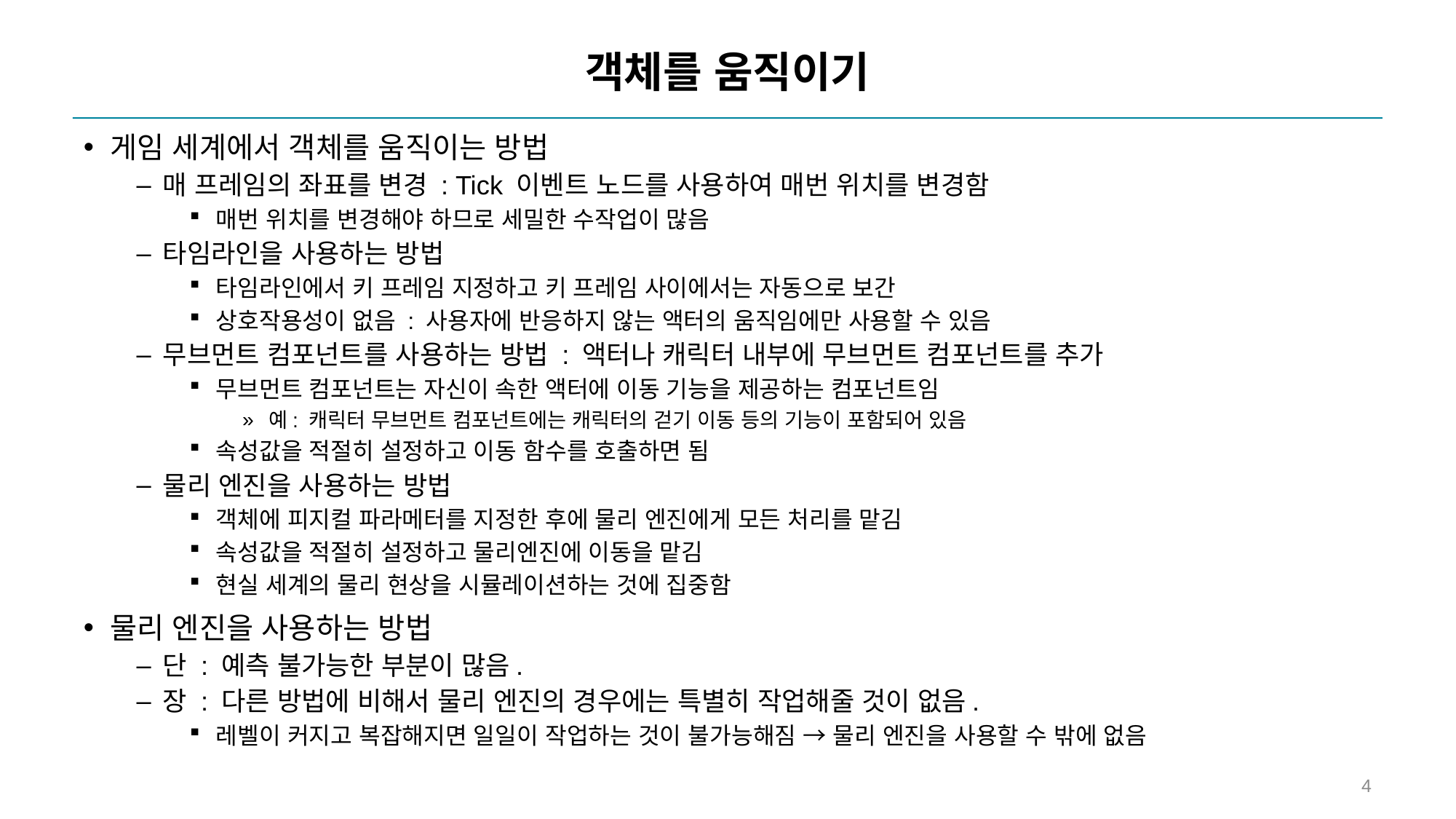

# 객체를 움직이기
게임 세계에서 객체를 움직이는 방법
매 프레임의 좌표를 변경 : Tick 이벤트 노드를 사용하여 매번 위치를 변경함
매번 위치를 변경해야 하므로 세밀한 수작업이 많음
타임라인을 사용하는 방법
타임라인에서 키 프레임 지정하고 키 프레임 사이에서는 자동으로 보간
상호작용성이 없음 : 사용자에 반응하지 않는 액터의 움직임에만 사용할 수 있음
무브먼트 컴포넌트를 사용하는 방법 : 액터나 캐릭터 내부에 무브먼트 컴포넌트를 추가
무브먼트 컴포넌트는 자신이 속한 액터에 이동 기능을 제공하는 컴포넌트임
예: 캐릭터 무브먼트 컴포넌트에는 캐릭터의 걷기 이동 등의 기능이 포함되어 있음
속성값을 적절히 설정하고 이동 함수를 호출하면 됨
물리 엔진을 사용하는 방법
객체에 피지컬 파라메터를 지정한 후에 물리 엔진에게 모든 처리를 맡김
속성값을 적절히 설정하고 물리엔진에 이동을 맡김
현실 세계의 물리 현상을 시뮬레이션하는 것에 집중함
물리 엔진을 사용하는 방법
단 : 예측 불가능한 부분이 많음.
장 : 다른 방법에 비해서 물리 엔진의 경우에는 특별히 작업해줄 것이 없음.
레벨이 커지고 복잡해지면 일일이 작업하는 것이 불가능해짐 → 물리 엔진을 사용할 수 밖에 없음

4